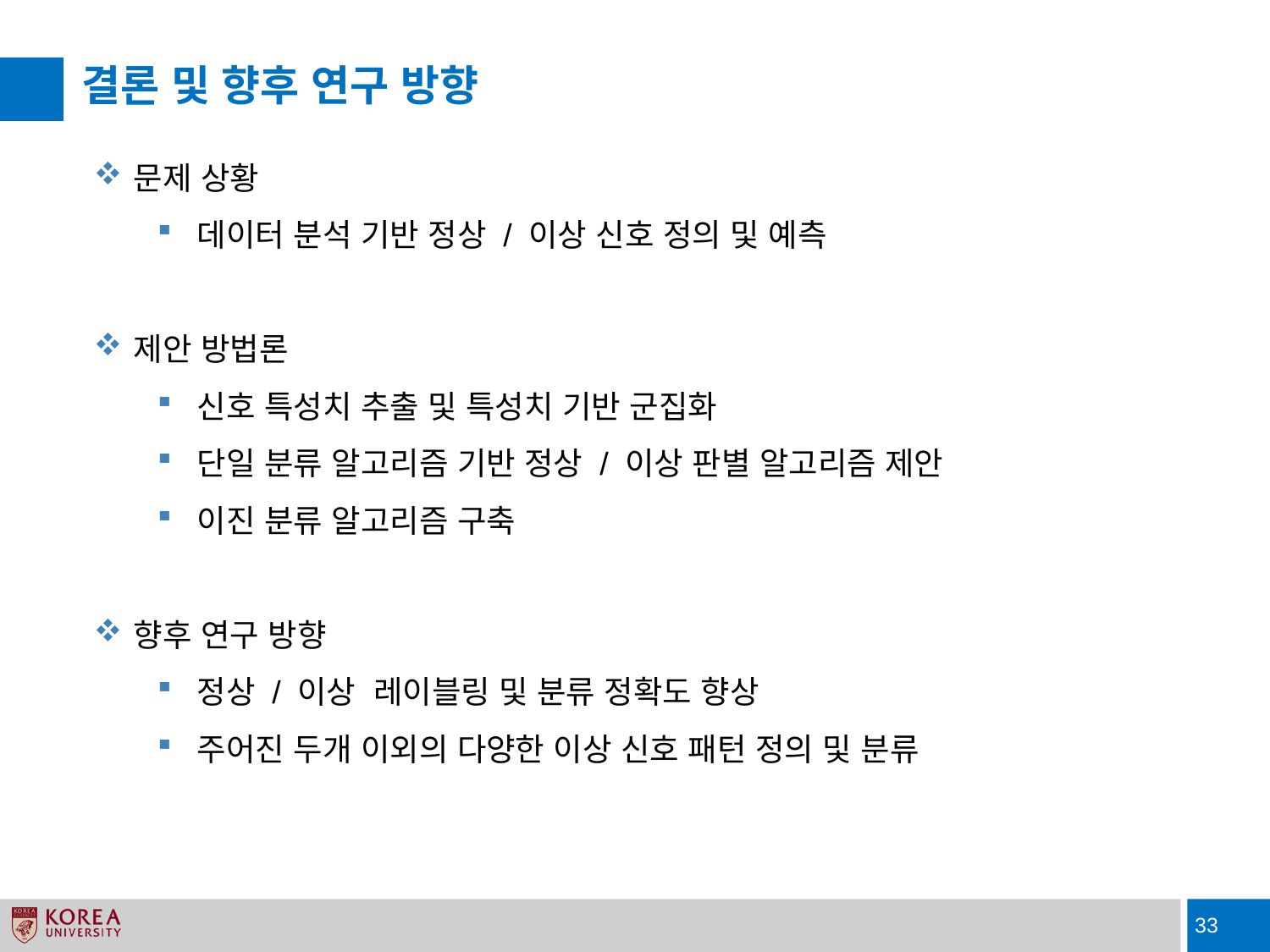

# 결론 및 향후 연구 방향
문제 상황
데이터 분석 기반 정상 / 이상 신호 정의 및 예측

제안 방법론
신호 특성치 추출 및 특성치 기반 군집화
단일 분류 알고리즘 기반 정상 / 이상 판별 알고리즘 제안
이진 분류 알고리즘 구축

향후 연구 방향
정상 / 이상  레이블링 및 분류 정확도 향상
주어진 두개 이외의 다양한 이상 신호 패턴 정의 및 분류

33